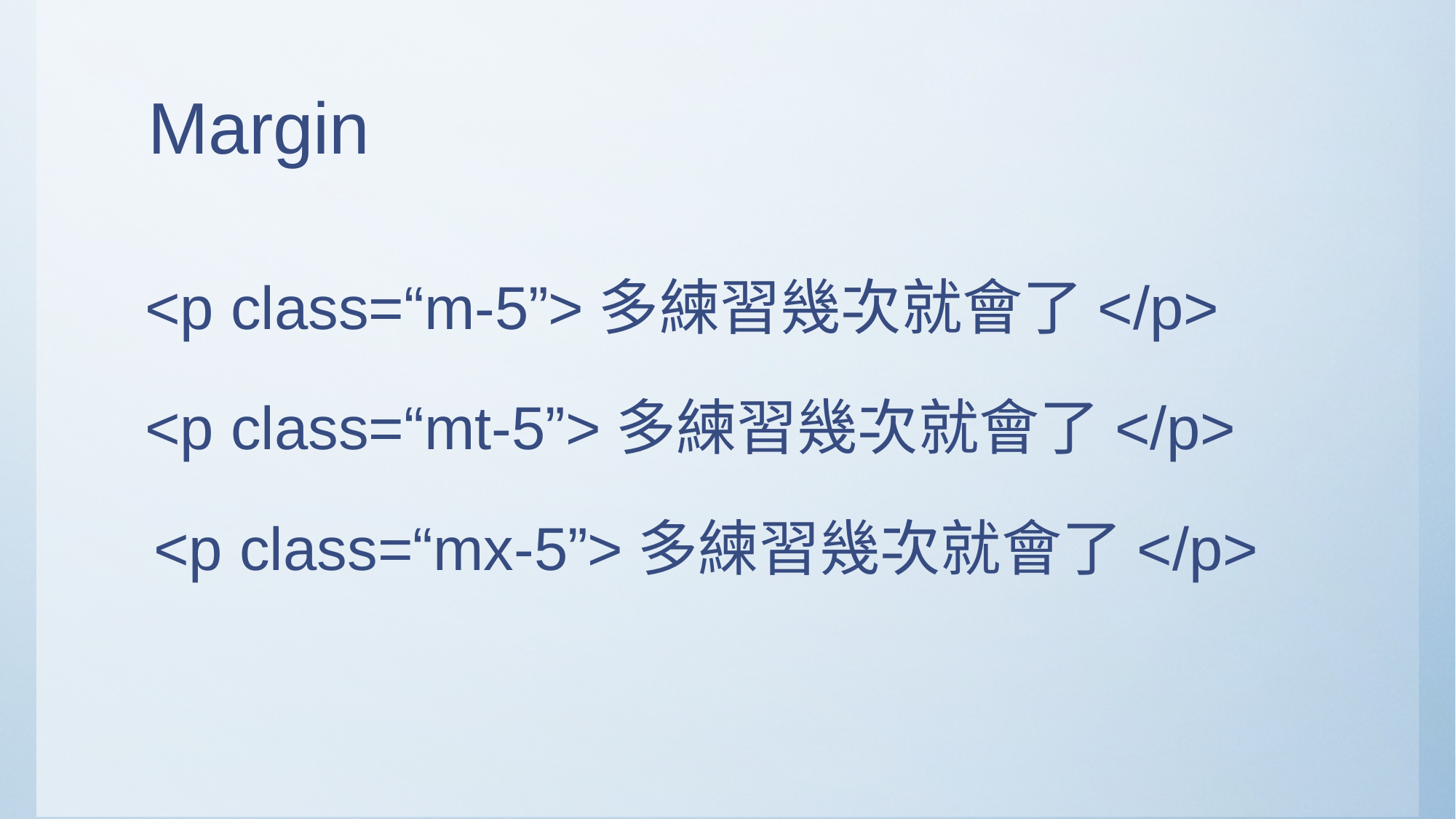

# Margin
<p class=“m-5”>多練習幾次就會了</p>
<p class=“mt-5”>多練習幾次就會了</p>
<p class=“mx-5”>多練習幾次就會了</p>